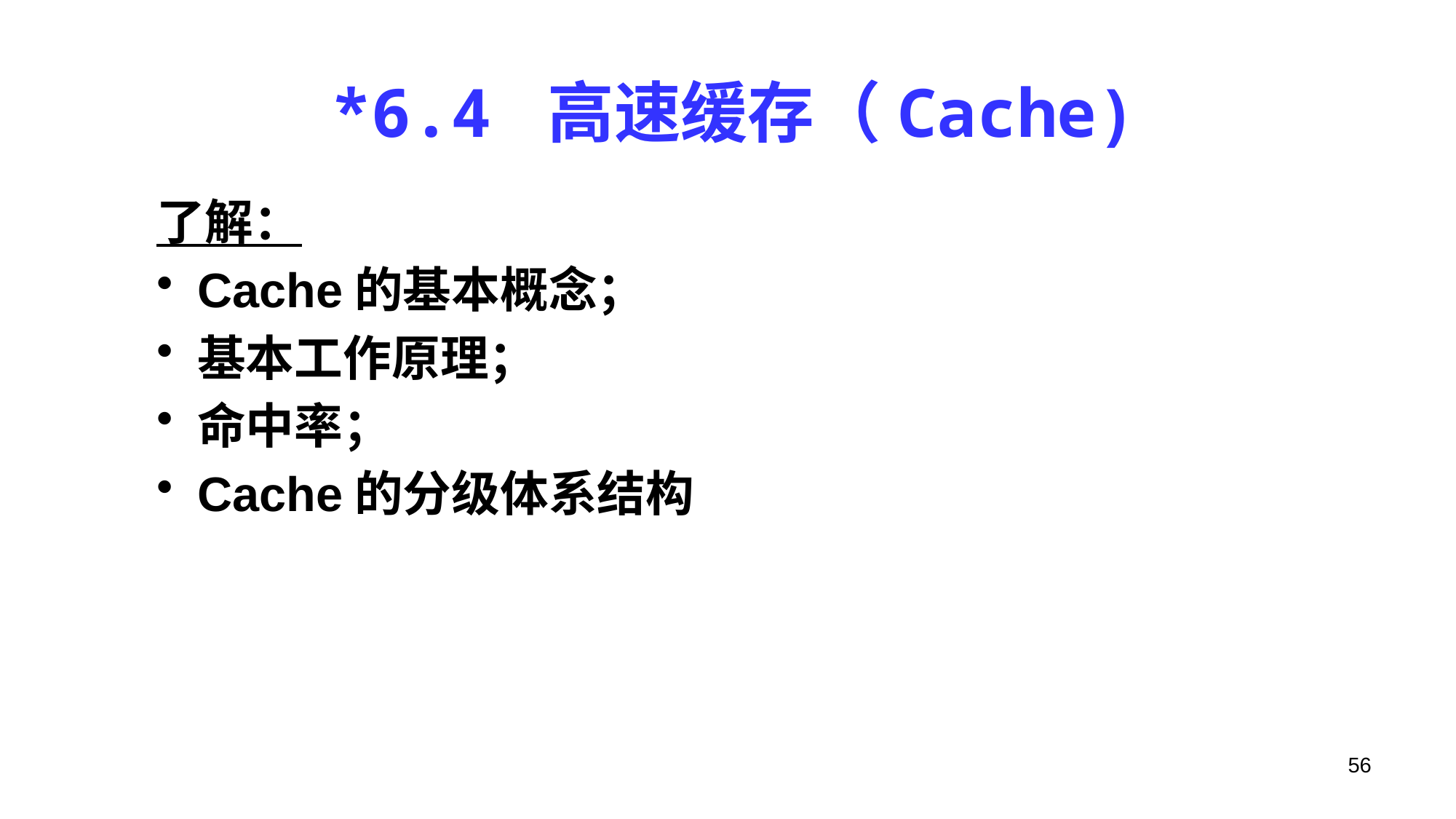

# *6.4 高速缓存（Cache)
了解：
Cache的基本概念；
基本工作原理；
命中率；
Cache的分级体系结构
56